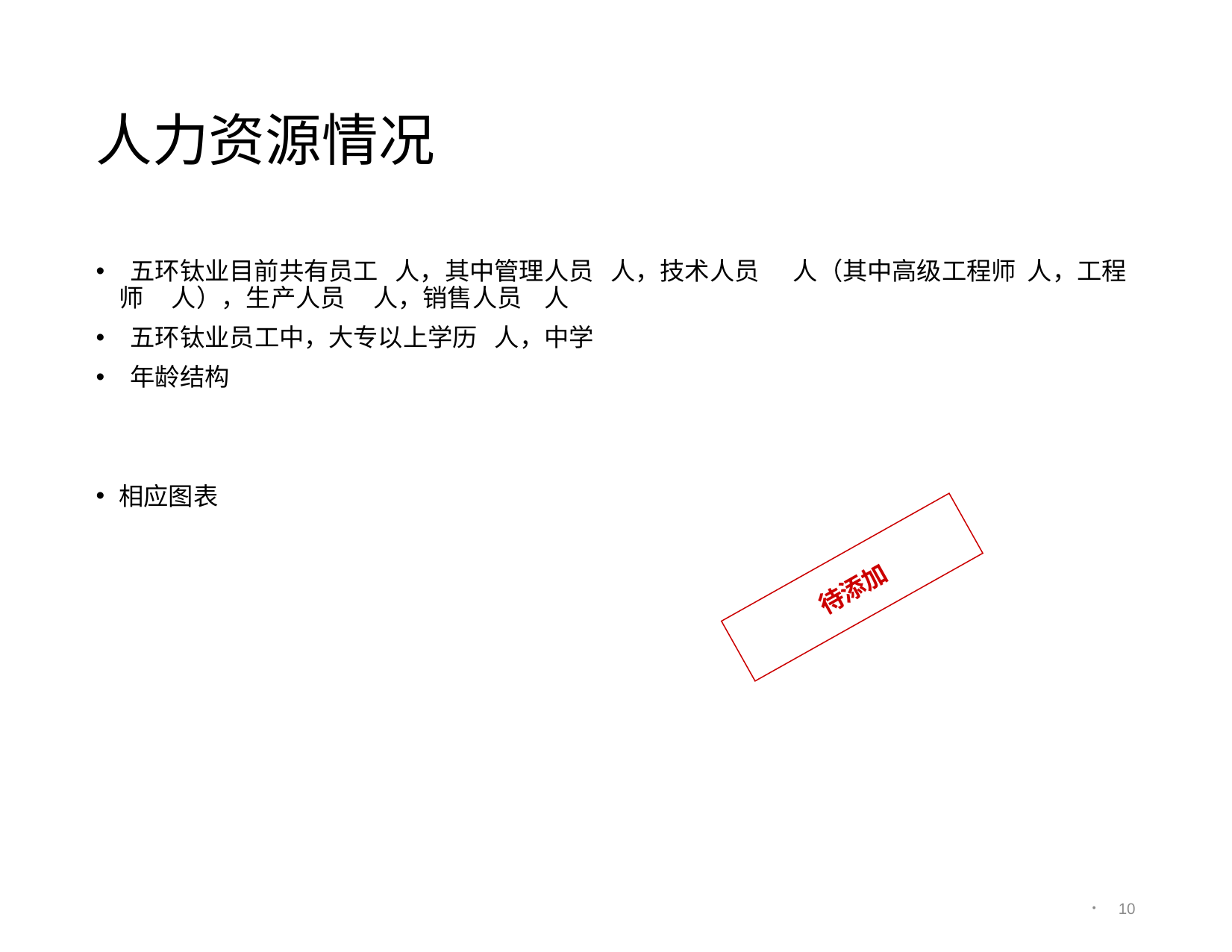

# 人力资源情况
 五环钛业目前共有员工   人，其中管理人员   人，技术人员      人（其中高级工程师  人，工程师     人），生产人员     人，销售人员    人
 五环钛业员工中，大专以上学历   人，中学
 年龄结构

相应图表
待添加
10